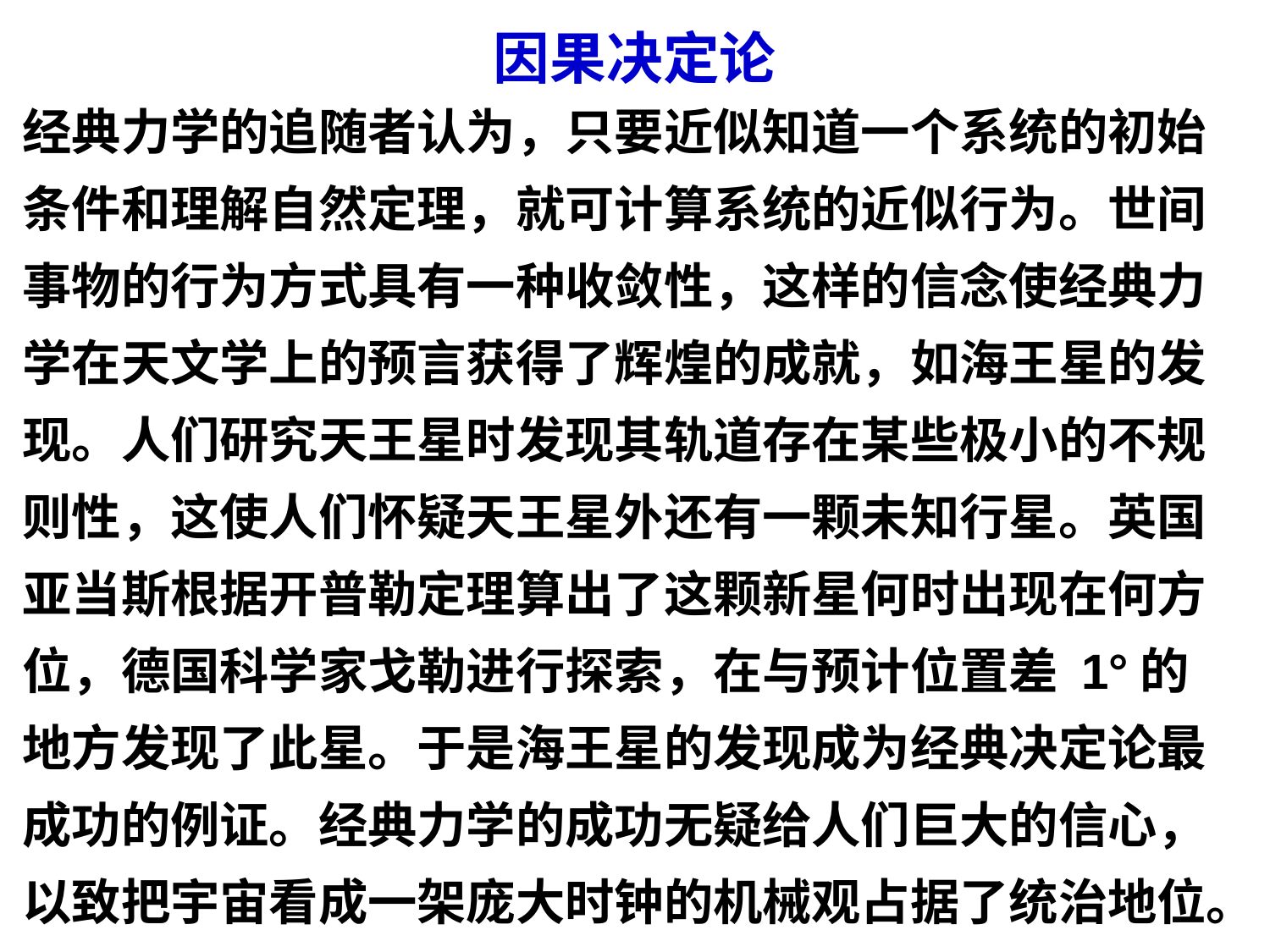

因果决定论
经典力学的追随者认为，只要近似知道一个系统的初始条件和理解自然定理，就可计算系统的近似行为。世间事物的行为方式具有一种收敛性，这样的信念使经典力学在天文学上的预言获得了辉煌的成就，如海王星的发现。人们研究天王星时发现其轨道存在某些极小的不规则性，这使人们怀疑天王星外还有一颗未知行星。英国亚当斯根据开普勒定理算出了这颗新星何时出现在何方位，德国科学家戈勒进行探索，在与预计位置差 1°的地方发现了此星。于是海王星的发现成为经典决定论最成功的例证。经典力学的成功无疑给人们巨大的信心，以致把宇宙看成一架庞大时钟的机械观占据了统治地位。